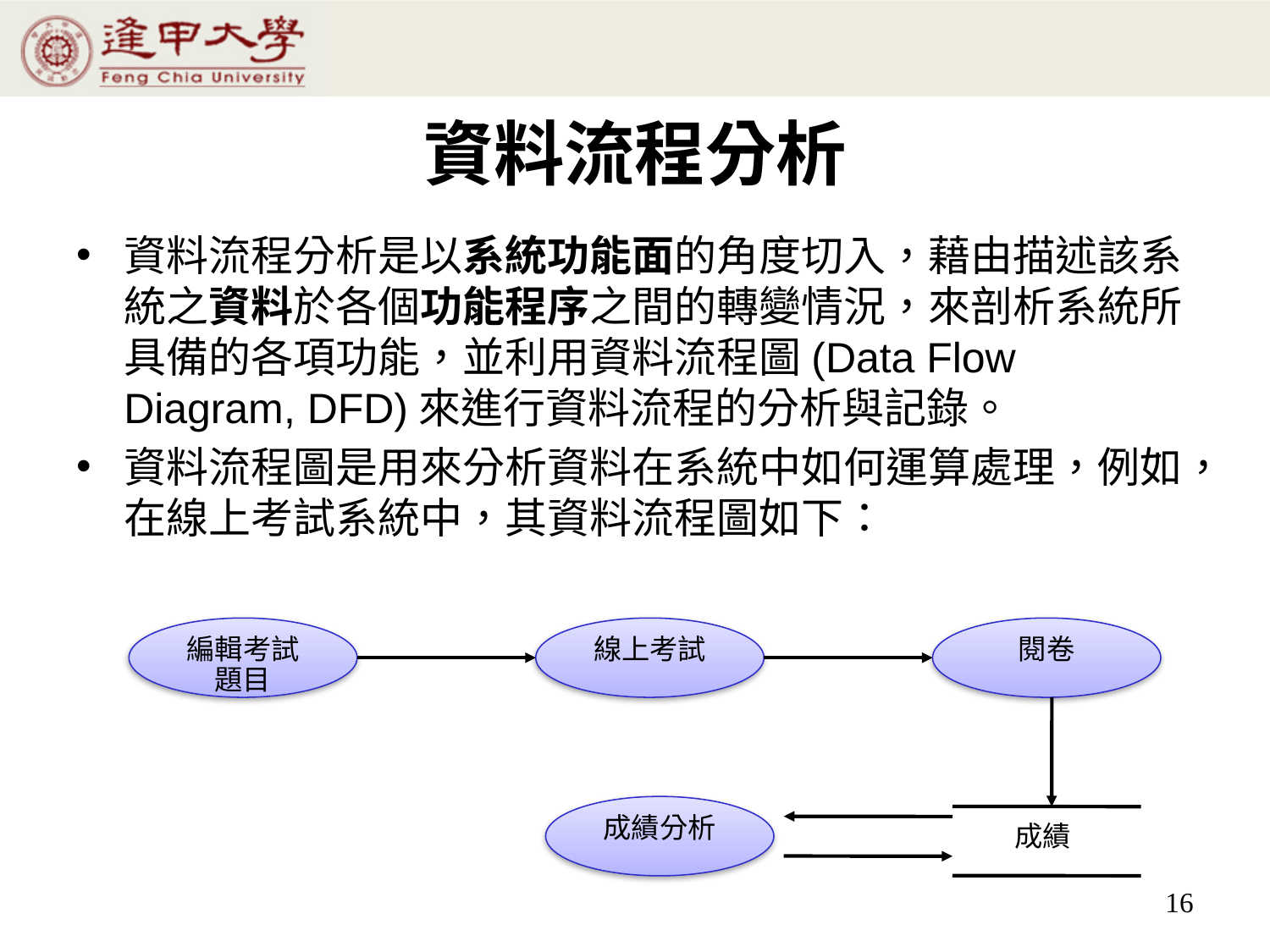

# 資料流程分析
資料流程分析是以系統功能面的角度切入，藉由描述該系統之資料於各個功能程序之間的轉變情況，來剖析系統所具備的各項功能，並利用資料流程圖(Data Flow Diagram, DFD)來進行資料流程的分析與記錄。
資料流程圖是用來分析資料在系統中如何運算處理，例如，在線上考試系統中，其資料流程圖如下：
編輯考試題目
線上考試
閱卷
成績分析
成績
16